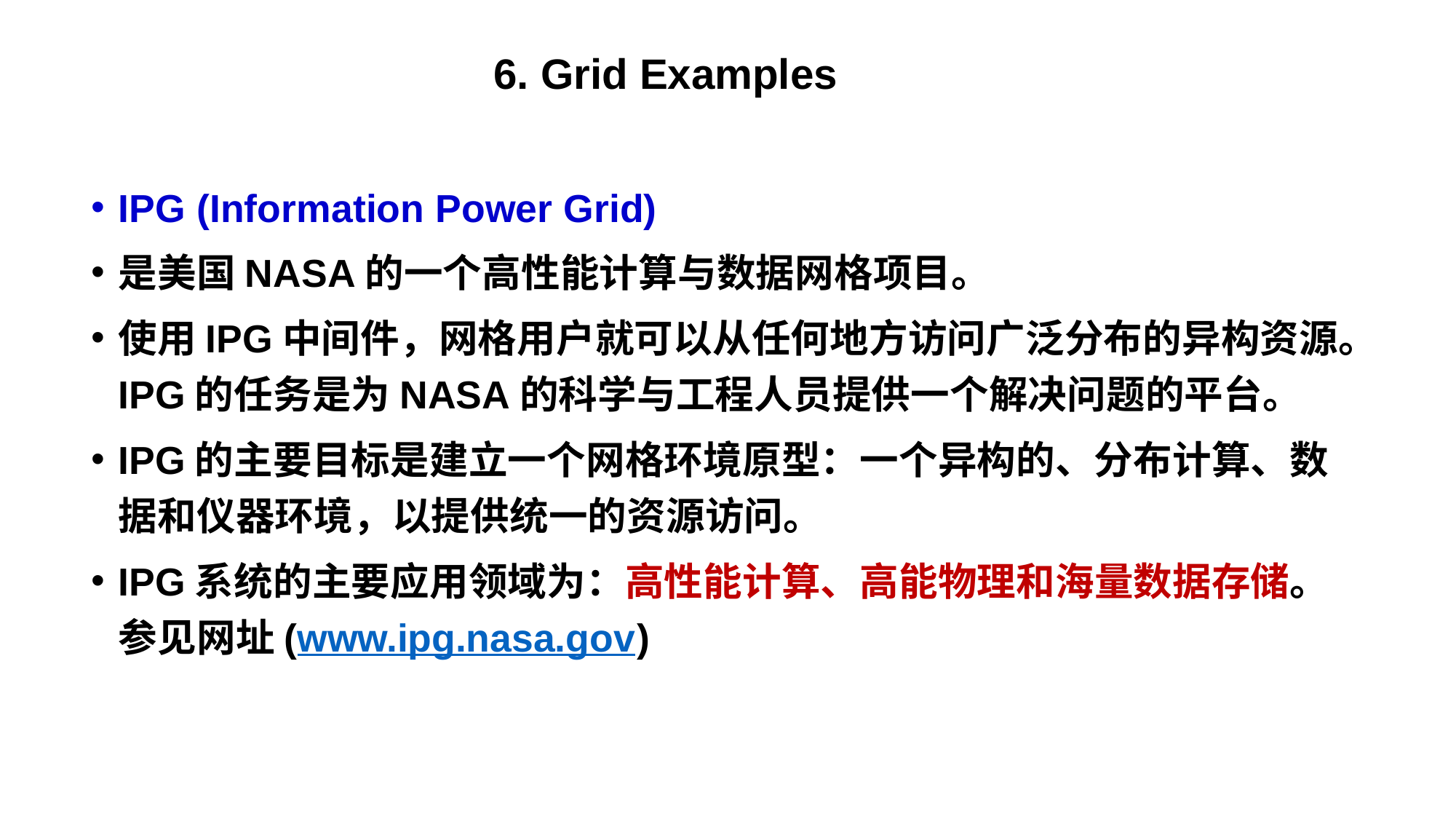

# 6. Grid Examples
IPG (Information Power Grid)
是美国NASA的一个高性能计算与数据网格项目。
使用IPG中间件，网格用户就可以从任何地方访问广泛分布的异构资源。IPG的任务是为NASA的科学与工程人员提供一个解决问题的平台。
IPG的主要目标是建立一个网格环境原型：一个异构的、分布计算、数据和仪器环境，以提供统一的资源访问。
IPG系统的主要应用领域为：高性能计算、高能物理和海量数据存储。参见网址(www.ipg.nasa.gov)